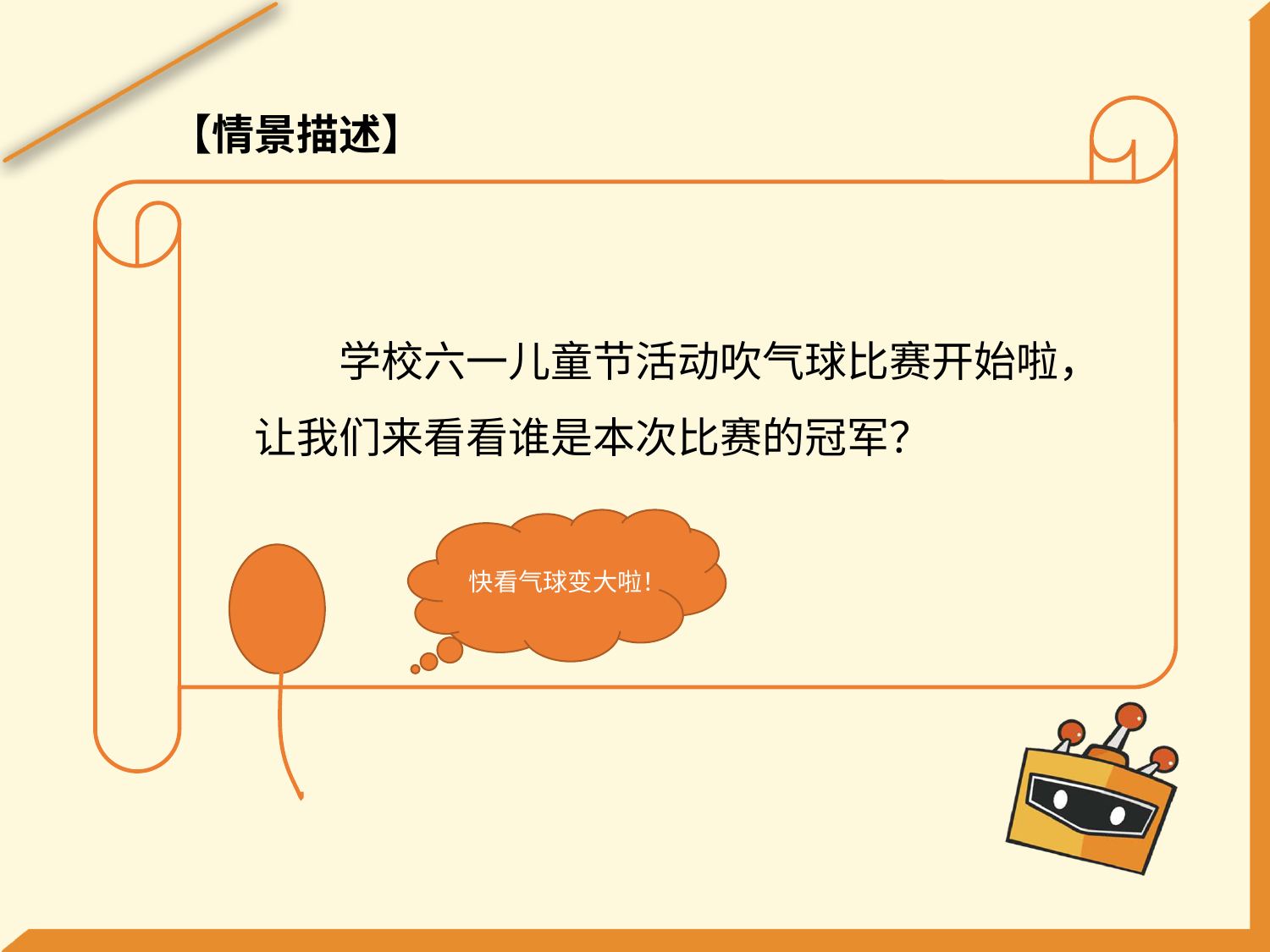

【情景描述】
学校六一儿童节活动吹气球比赛开始啦，让我们来看看谁是本次比赛的冠军？
快看气球变大啦！